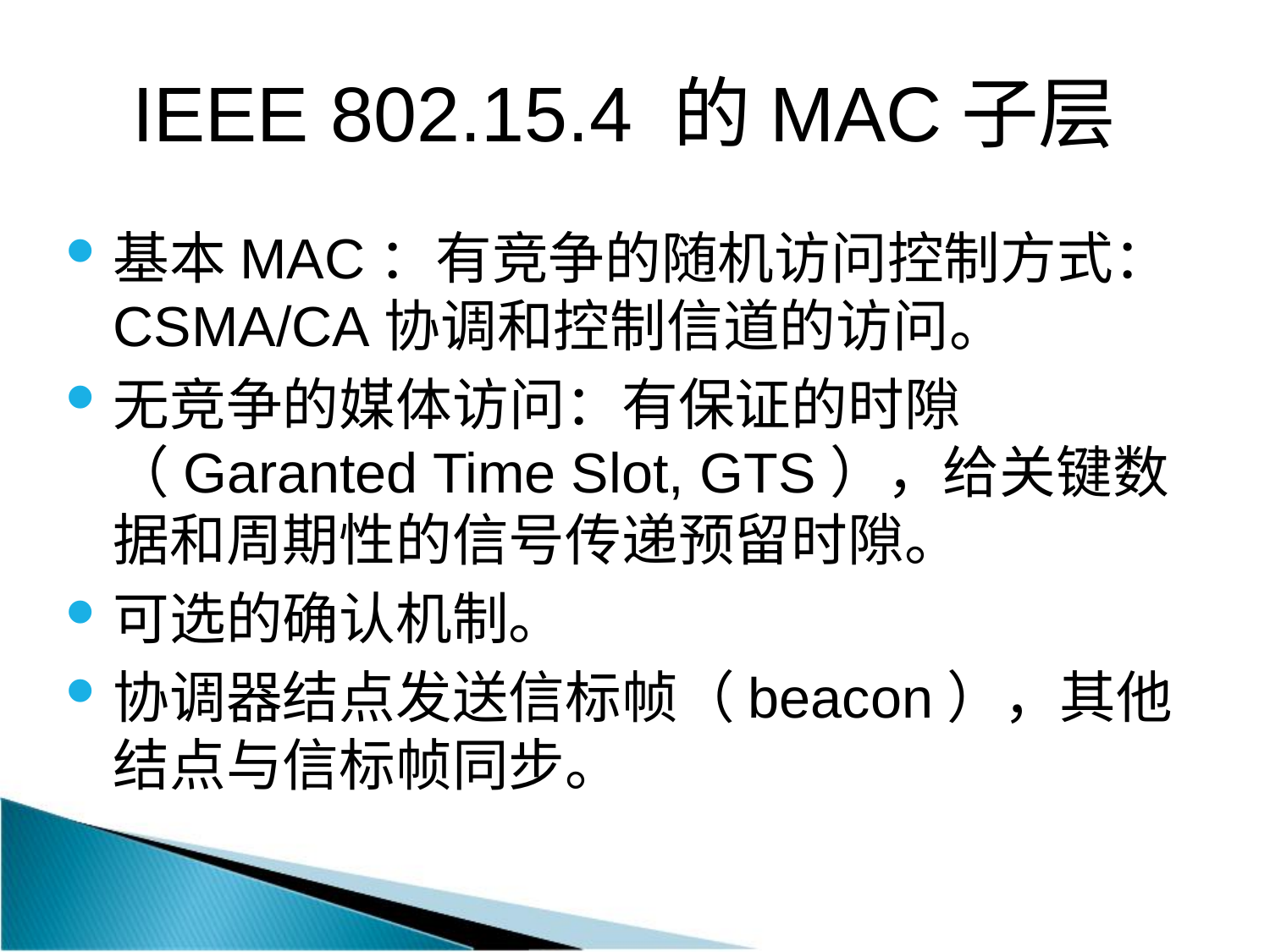

# IEEE 802.15.4 的MAC子层
基本MAC：有竞争的随机访问控制方式：CSMA/CA协调和控制信道的访问。
无竞争的媒体访问：有保证的时隙（Garanted Time Slot, GTS），给关键数据和周期性的信号传递预留时隙。
可选的确认机制。
协调器结点发送信标帧（beacon），其他结点与信标帧同步。